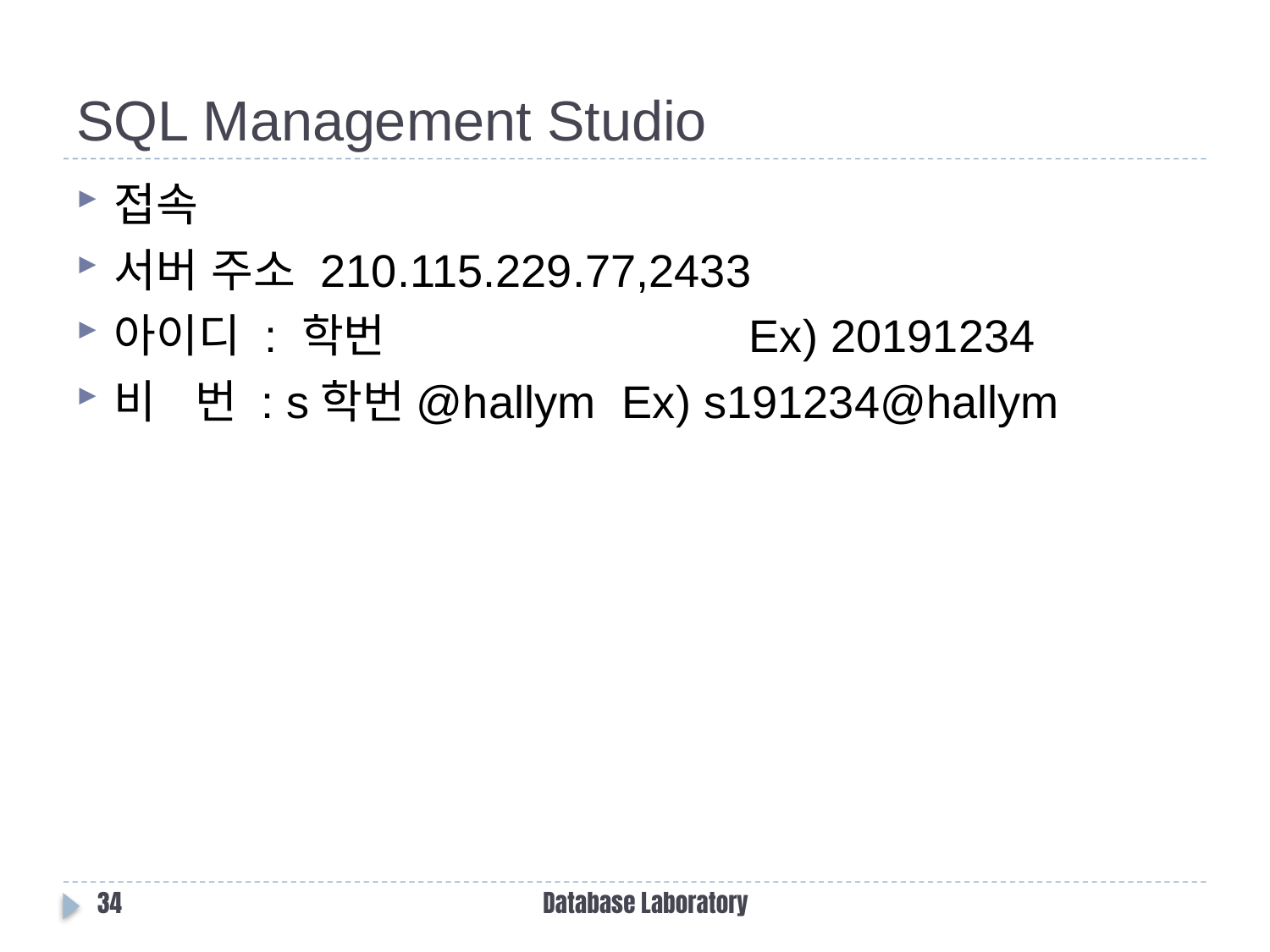

# SQL Management Studio
접속
서버 주소 210.115.229.77,2433
아이디 : 학번			Ex) 20191234
비   번 : s학번@hallym	Ex) s191234@hallym
34
Database Laboratory